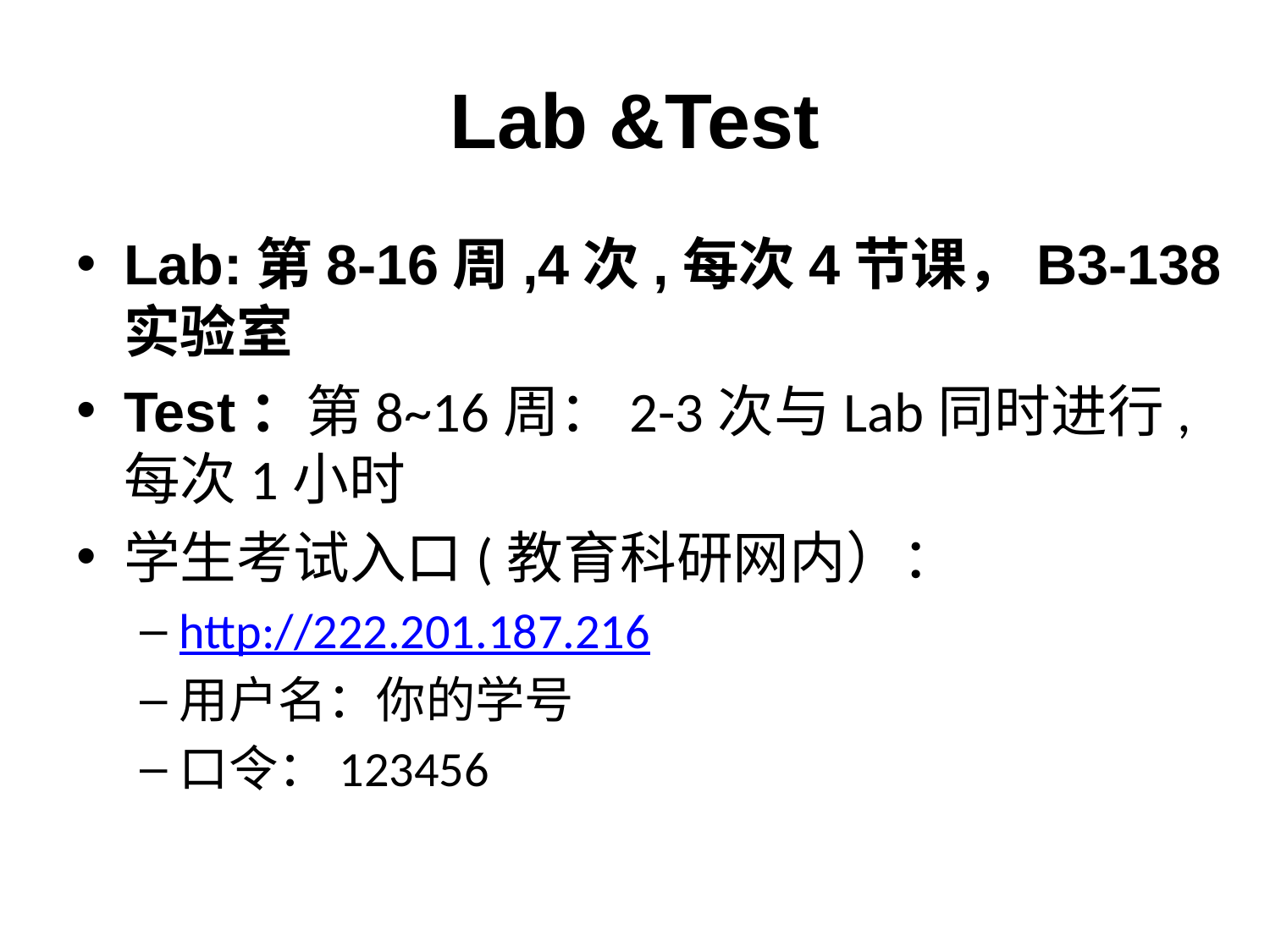

# Lab &Test
Lab:第8-16周,4次,每次4节课，B3-138实验室
Test：第8~16周：2-3次与Lab同时进行,每次1小时
学生考试入口(教育科研网内）：
http://222.201.187.216
用户名：你的学号
口令：123456